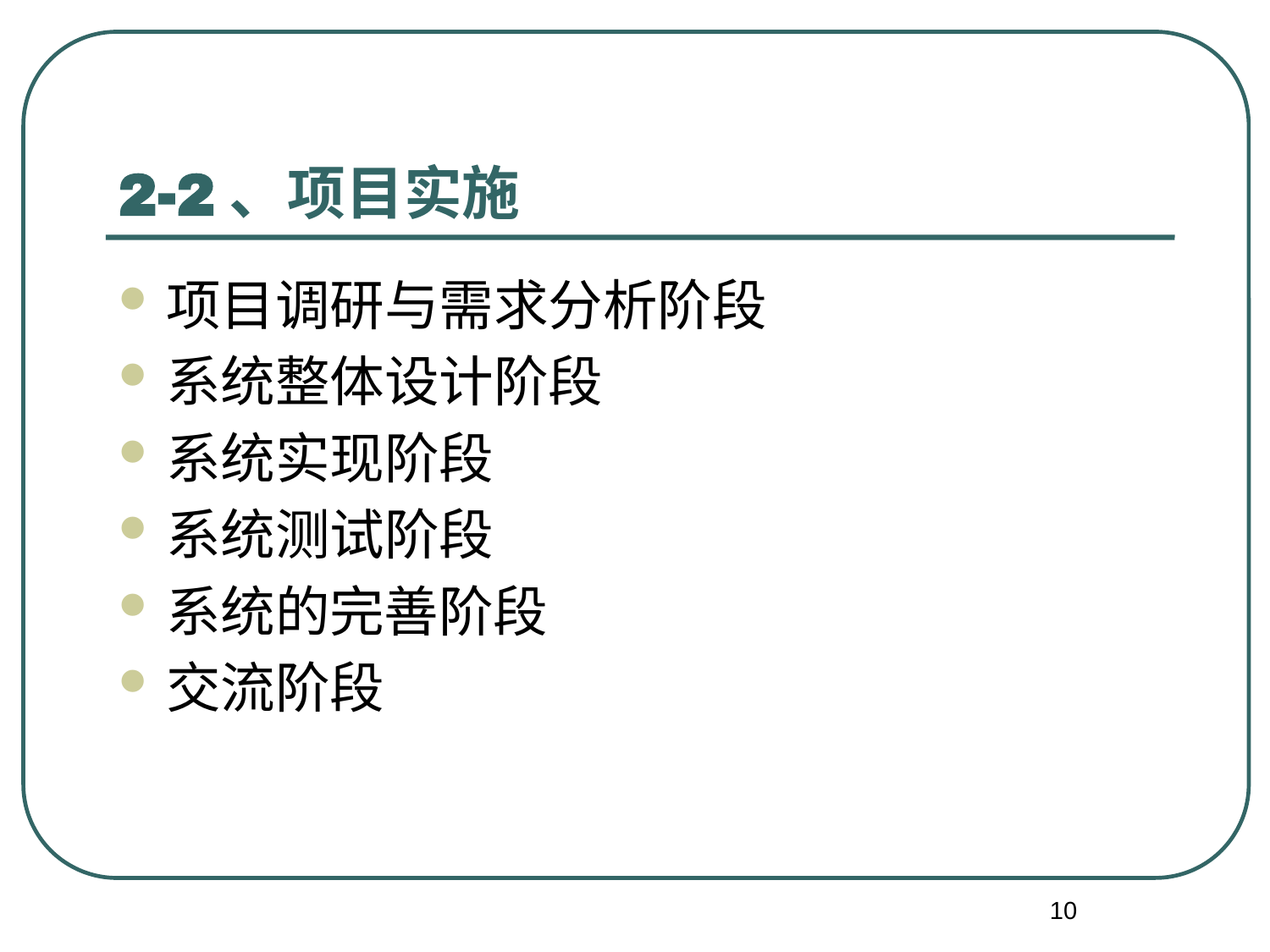

2-2、项目实施
项目调研与需求分析阶段
系统整体设计阶段
系统实现阶段
系统测试阶段
系统的完善阶段
交流阶段
10